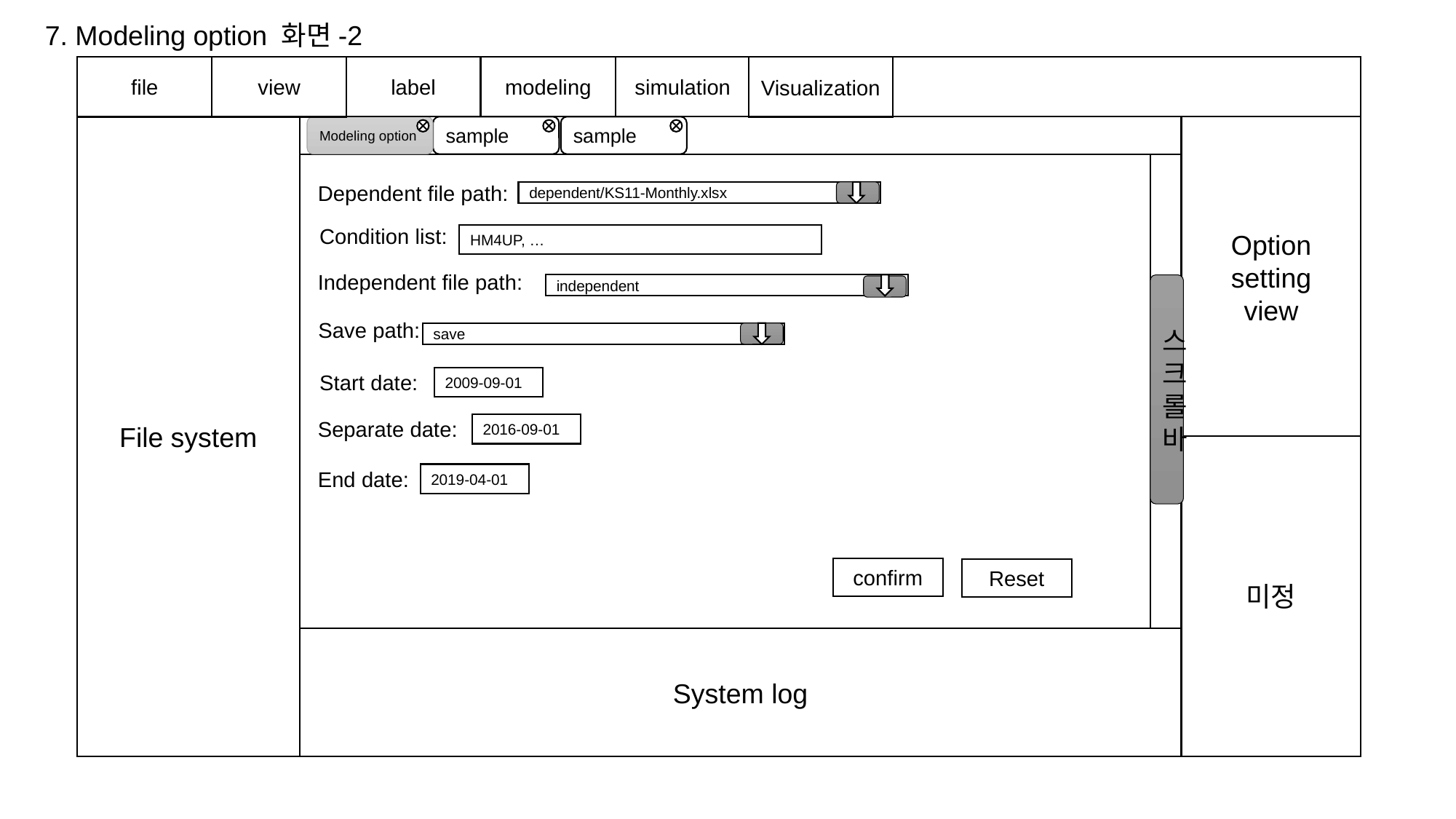

7. Modeling option 화면-2

file
view
label
시뮬레이션
분석
modeling
미정
simulation
Visualization
File
모델링
sample
File system

Modeling option
sample

Option setting
view

Dependent file path:
dependent/KS11-Monthly.xlsx

Condition list:
HM4UP, …
Independent file path:
independent

스크롤바

Save path:
save

Start date:
2009-09-01
Separate date:
2016-09-01
미정
End date:
2019-04-01
confirm
Reset
System log